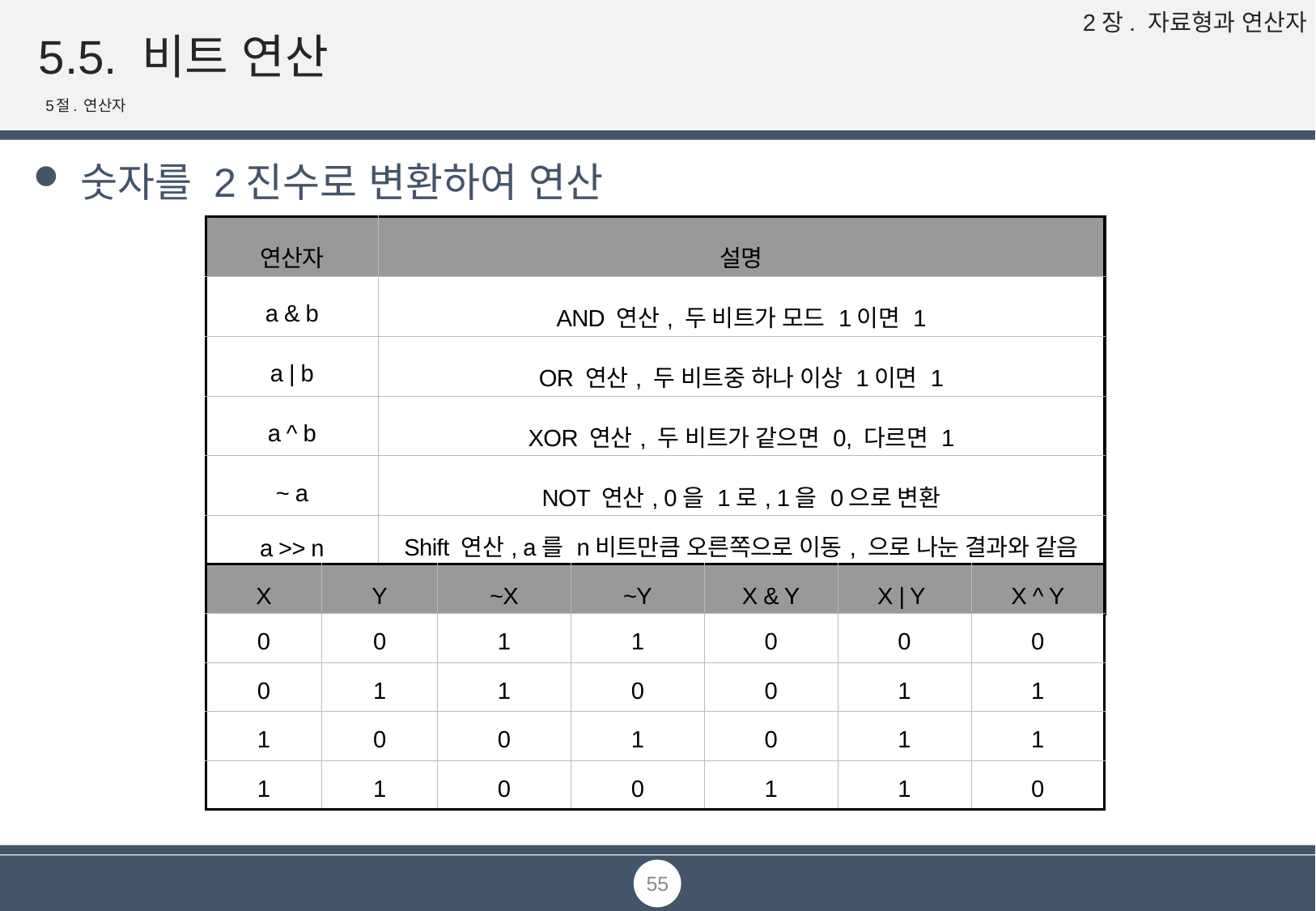

# 5.5. 비트 연산
5절. 연산자
숫자를 2진수로 변환하여 연산

| 연산자 | 설명 |
| --- | --- |
| a & b | AND 연산, 두 비트가 모드 1이면 1 |
| a | b | OR 연산, 두 비트중 하나 이상 1이면 1 |
| a ^ b | XOR 연산, 두 비트가 같으면 0, 다르면 1 |
| ~ a | NOT 연산, 0을 1로, 1을 0으로 변환 |
| a >> n | Shift 연산, a를 n비트만큼 오른쪽으로 이동, 으로 나눈 결과와 같음 |
| a << n | Shift 연산, a를 n비트만큼 왼쪽으로 이동, 을 곱한 결과와 같음 |
| X | Y | ~X | ~Y | X & Y | X | Y | X ^ Y |
| --- | --- | --- | --- | --- | --- | --- |
| 0 | 0 | 1 | 1 | 0 | 0 | 0 |
| 0 | 1 | 1 | 0 | 0 | 1 | 1 |
| 1 | 0 | 0 | 1 | 0 | 1 | 1 |
| 1 | 1 | 0 | 0 | 1 | 1 | 0 |
55